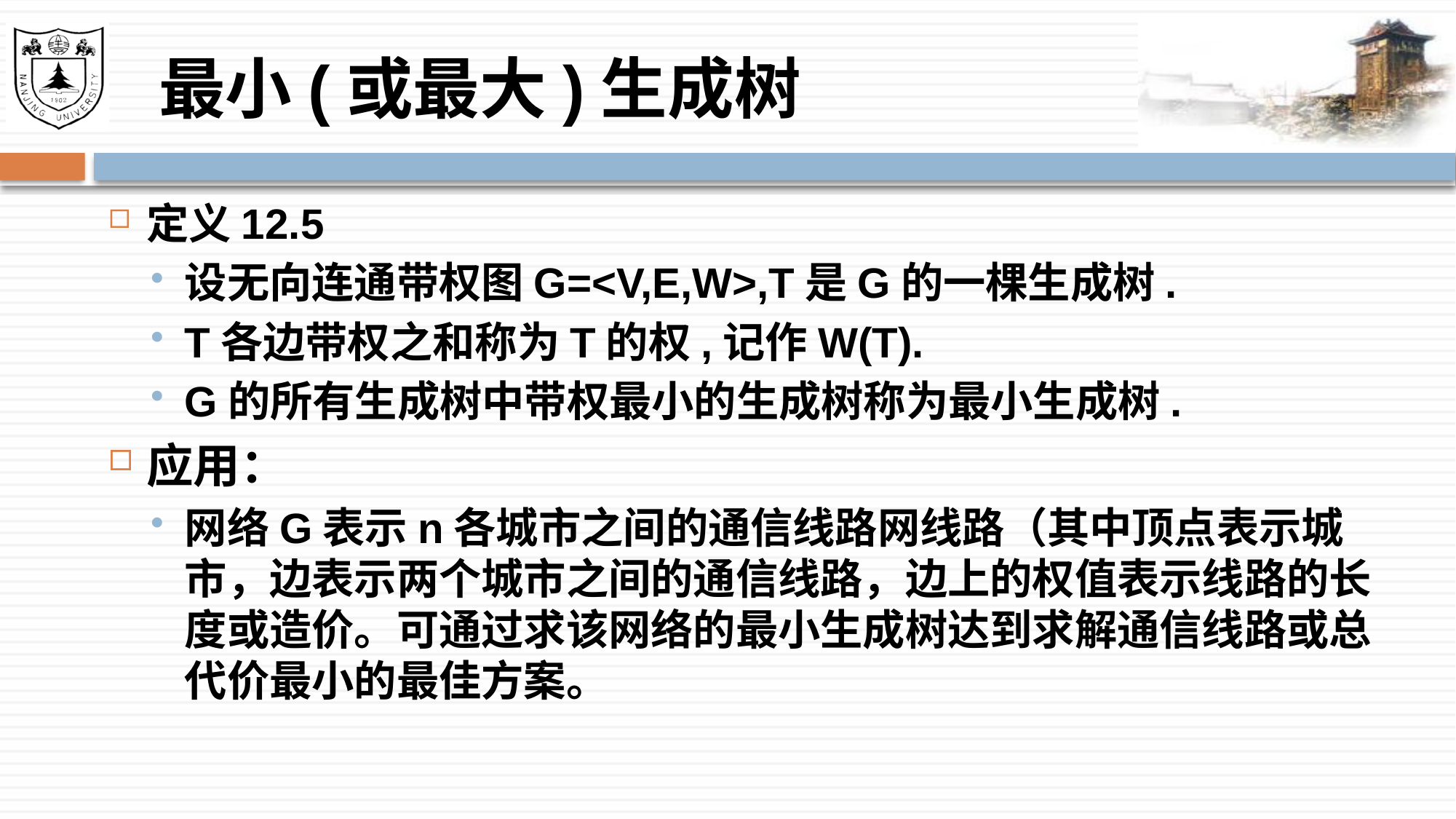

# 最小(或最大)生成树
定义12.5
设无向连通带权图G=<V,E,W>,T是G的一棵生成树.
T各边带权之和称为T的权,记作W(T).
G的所有生成树中带权最小的生成树称为最小生成树.
应用：
网络G表示n各城市之间的通信线路网线路（其中顶点表示城市，边表示两个城市之间的通信线路，边上的权值表示线路的长度或造价。可通过求该网络的最小生成树达到求解通信线路或总代价最小的最佳方案。